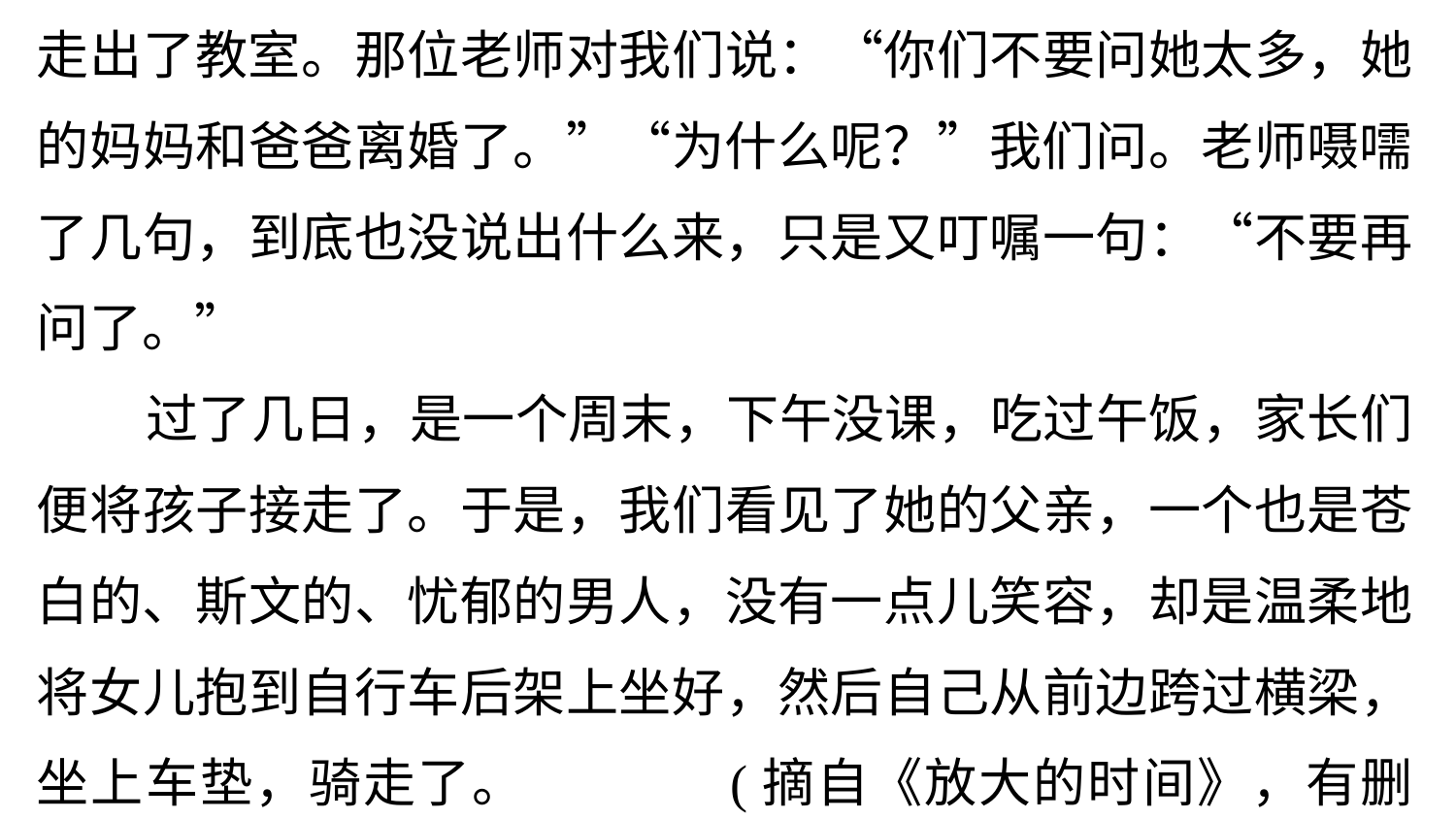

走出了教室。那位老师对我们说：“你们不要问她太多，她的妈妈和爸爸离婚了。”“为什么呢？”我们问。老师嗫嚅了几句，到底也没说出什么来，只是又叮嘱一句：“不要再问了。”
        过了几日，是一个周末，下午没课，吃过午饭，家长们便将孩子接走了。于是，我们看见了她的父亲，一个也是苍白的、斯文的、忧郁的男人，没有一点儿笑容，却是温柔地将女儿抱到自行车后架上坐好，然后自己从前边跨过横梁，坐上车垫，骑走了。              (摘自《放大的时间》，有删改)